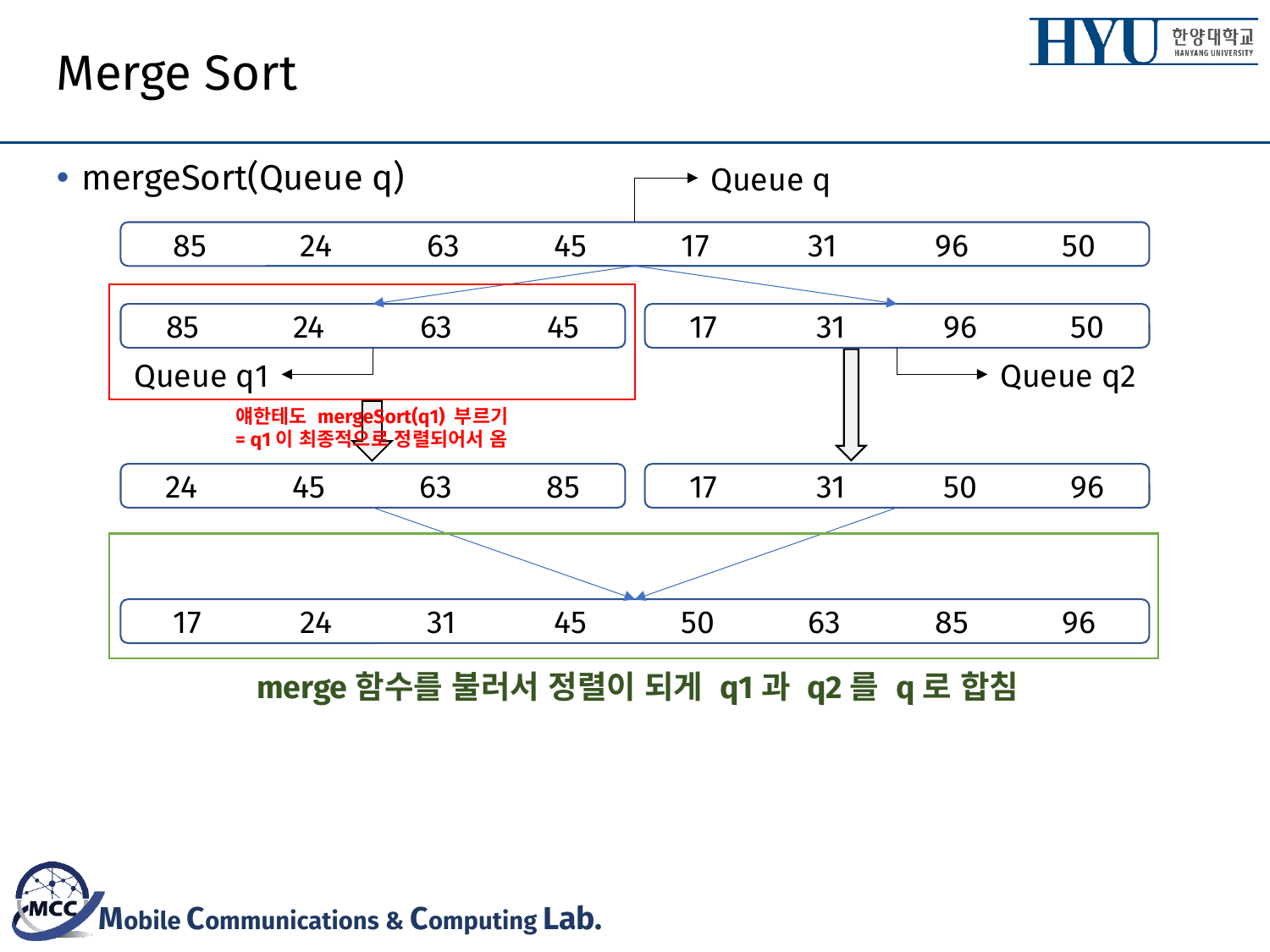

# Merge Sort

Queue q
mergeSort(Queue q)

85	24	63	45	17	31	96	50

85	24	63	45
17	31	96	50
Queue q1

Queue q2
얘한테도 mergeSort(q1) 부르기
= q1이 최종적으로 정렬되어서 옴

24	45	63	85
17	31	50	96

17	24	31	45	50	63	85	96
merge함수를 불러서 정렬이 되게 q1과 q2를 q로 합침